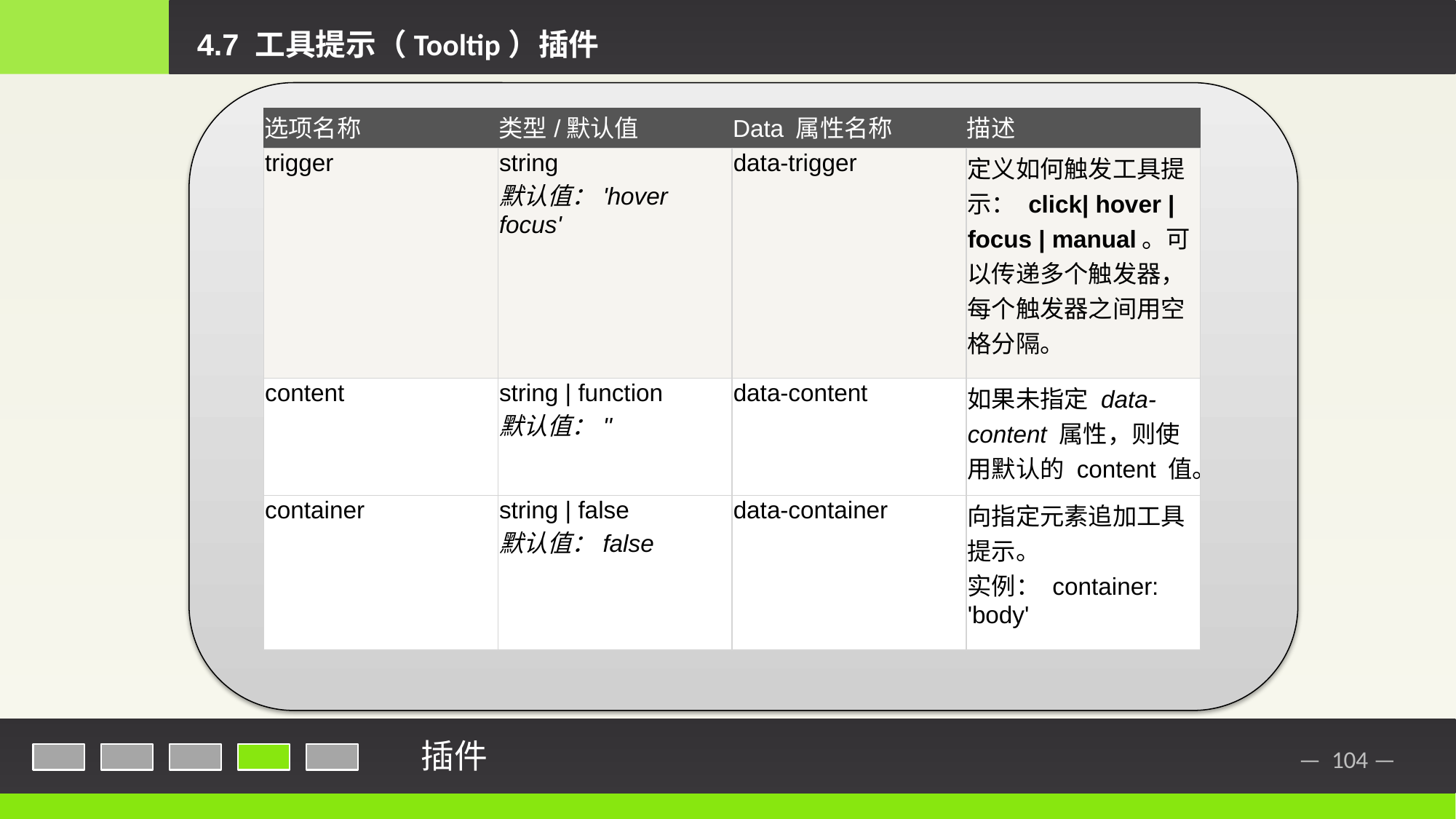

4.7 工具提示（Tooltip）插件

| 选项名称 | 类型/默认值 | Data 属性名称 | 描述 |
| --- | --- | --- | --- |
| trigger | string 默认值：'hover focus' | data-trigger | 定义如何触发工具提示： click| hover | focus | manual。可以传递多个触发器，每个触发器之间用空格分隔。 |
| content | string | function 默认值：'' | data-content | 如果未指定 data-content 属性，则使用默认的 content 值。 |
| container | string | false 默认值：false | data-container | 向指定元素追加工具提示。 实例： container: 'body' |